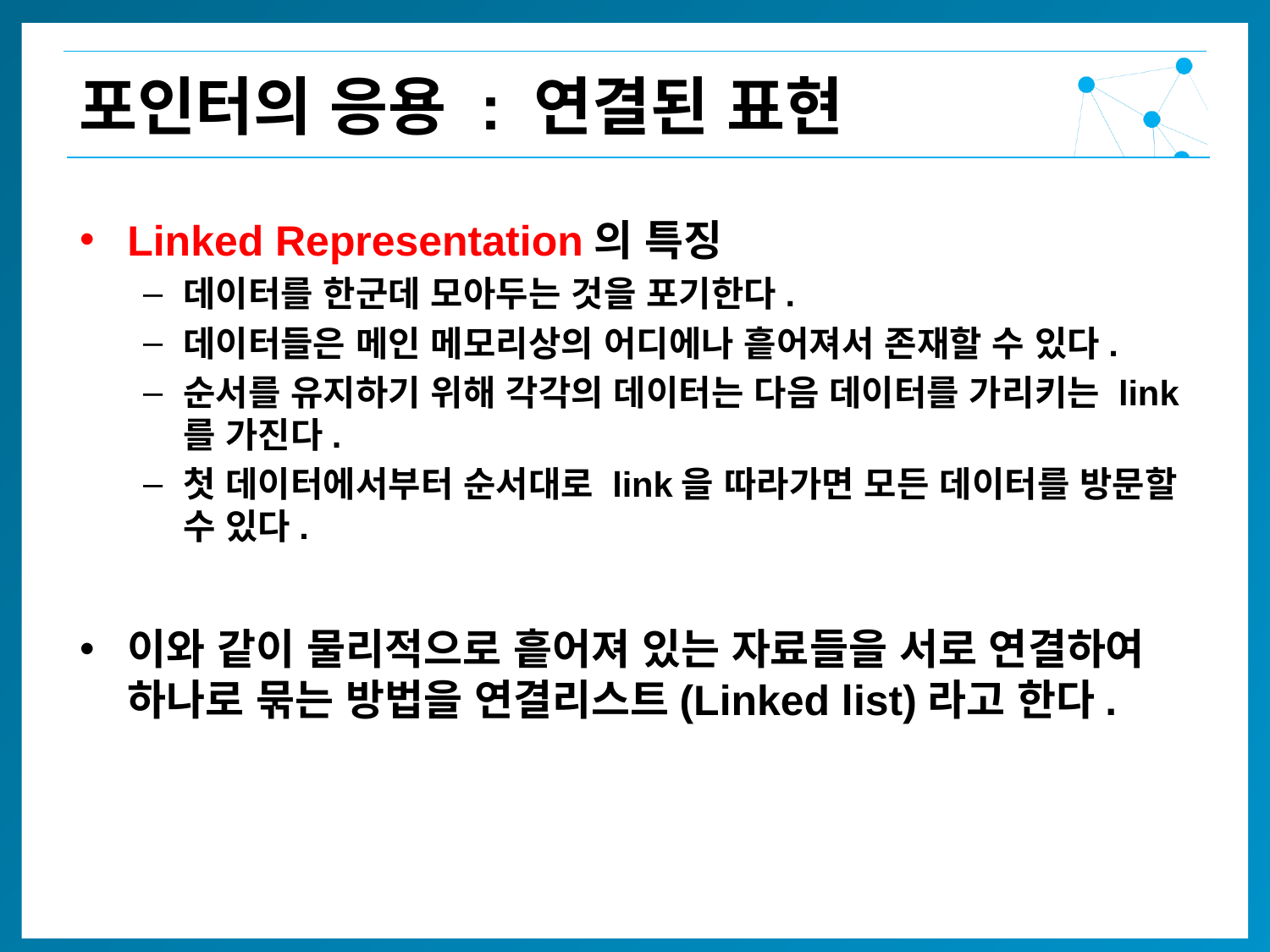

포인터의 응용 : 연결된 표현
Linked Representation의 특징
데이터를 한군데 모아두는 것을 포기한다.
데이터들은 메인 메모리상의 어디에나 흩어져서 존재할 수 있다.
순서를 유지하기 위해 각각의 데이터는 다음 데이터를 가리키는 link를 가진다.
첫 데이터에서부터 순서대로 link을 따라가면 모든 데이터를 방문할 수 있다.

이와 같이 물리적으로 흩어져 있는 자료들을 서로 연결하여 하나로 묶는 방법을 연결리스트(Linked list)라고 한다.